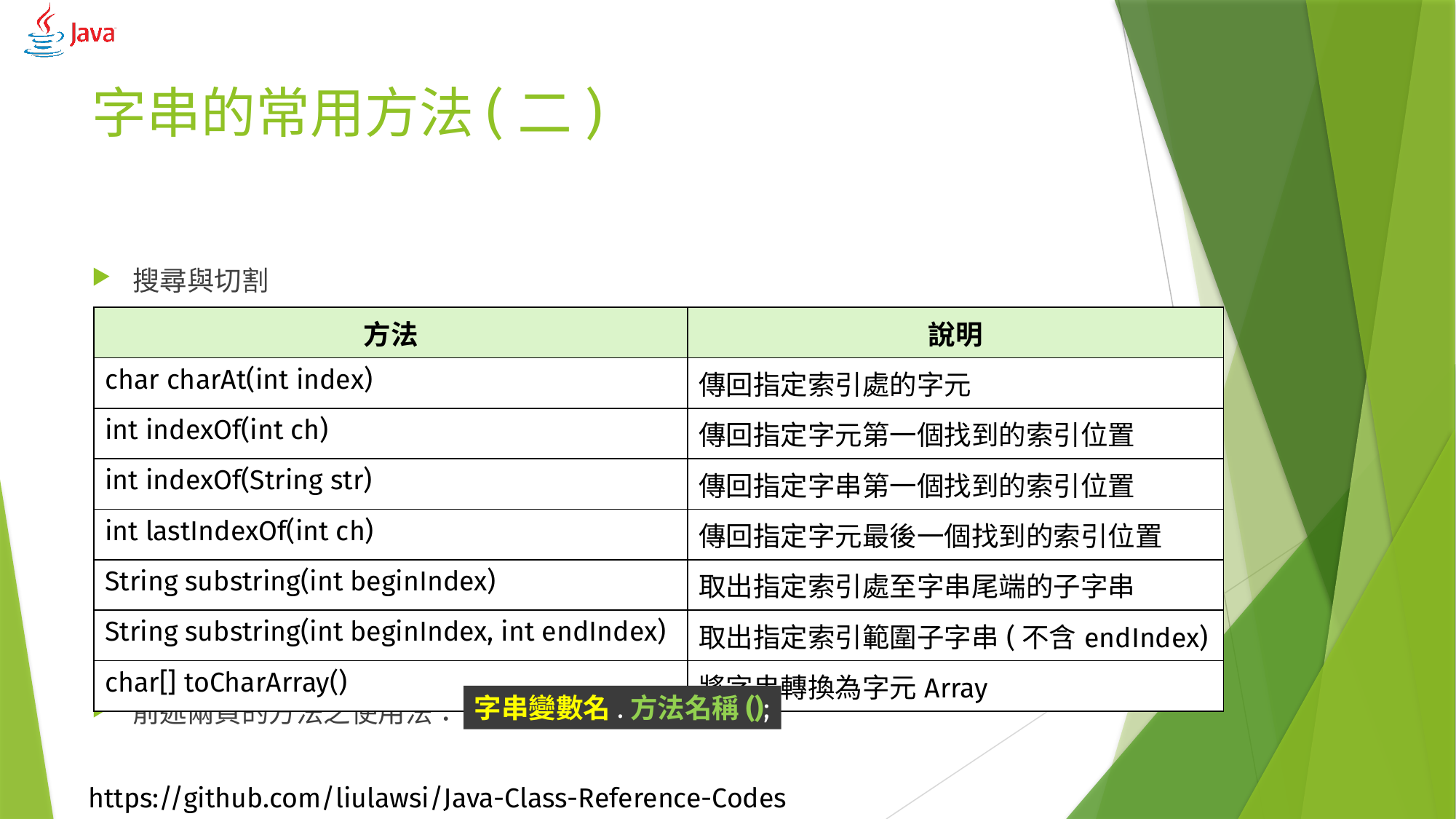

# 字串的常用方法(二)
搜尋與切割

前述兩頁的方法之使用法：
| 方法 | 說明 |
| --- | --- |
| char charAt(int index) | 傳回指定索引處的字元 |
| int indexOf(int ch) | 傳回指定字元第一個找到的索引位置 |
| int indexOf(String str) | 傳回指定字串第一個找到的索引位置 |
| int lastIndexOf(int ch) | 傳回指定字元最後一個找到的索引位置 |
| String substring(int beginIndex) | 取出指定索引處至字串尾端的子字串 |
| String substring(int beginIndex, int endIndex) | 取出指定索引範圍子字串(不含endIndex) |
| char[] toCharArray() | 將字串轉換為字元Array |
字串變數名.方法名稱();